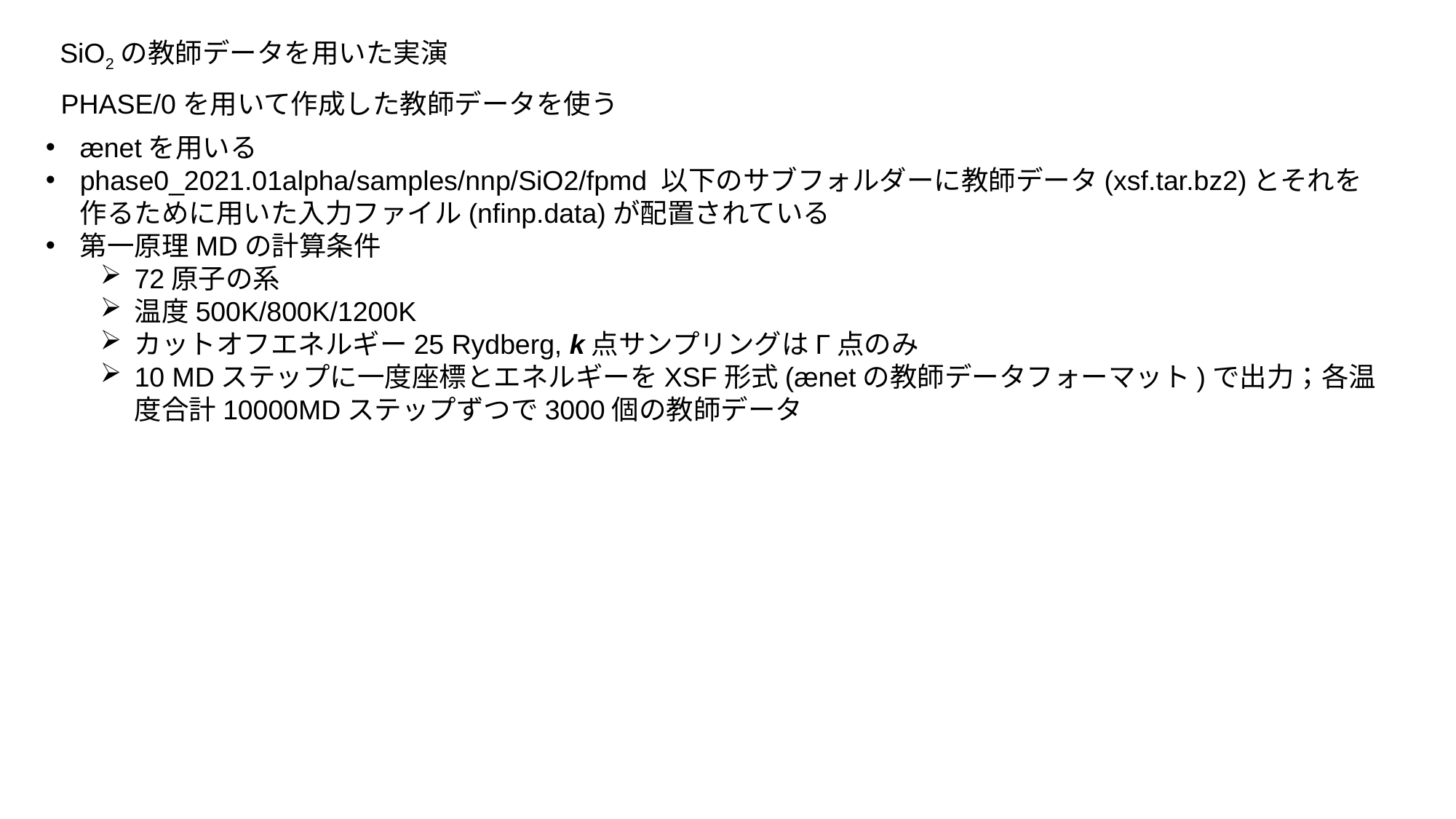

SiO2の教師データを用いた実演
PHASE/0を用いて作成した教師データを使う
ænetを用いる
phase0_2021.01alpha/samples/nnp/SiO2/fpmd 以下のサブフォルダーに教師データ(xsf.tar.bz2)とそれを作るために用いた入力ファイル(nfinp.data)が配置されている
第一原理MDの計算条件
72原子の系
温度500K/800K/1200K
カットオフエネルギー25 Rydberg, k点サンプリングはΓ点のみ
10 MDステップに一度座標とエネルギーをXSF形式(ænetの教師データフォーマット)で出力；各温度合計10000MDステップずつで3000個の教師データ